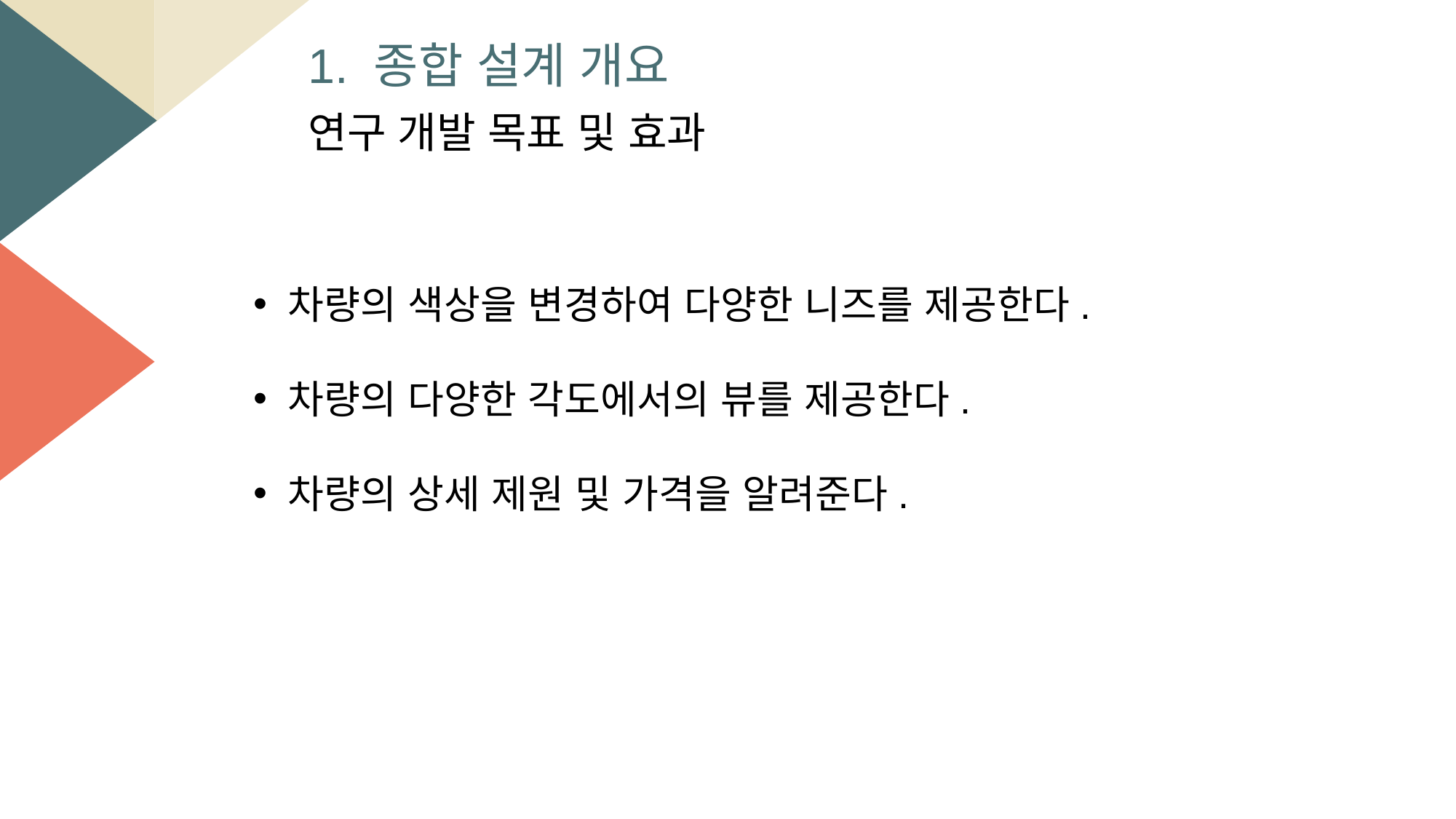

1. 종합 설계 개요
연구 개발 목표 및 효과

차량의 색상을 변경하여 다양한 니즈를 제공한다.

차량의 다양한 각도에서의 뷰를 제공한다.

차량의 상세 제원 및 가격을 알려준다.